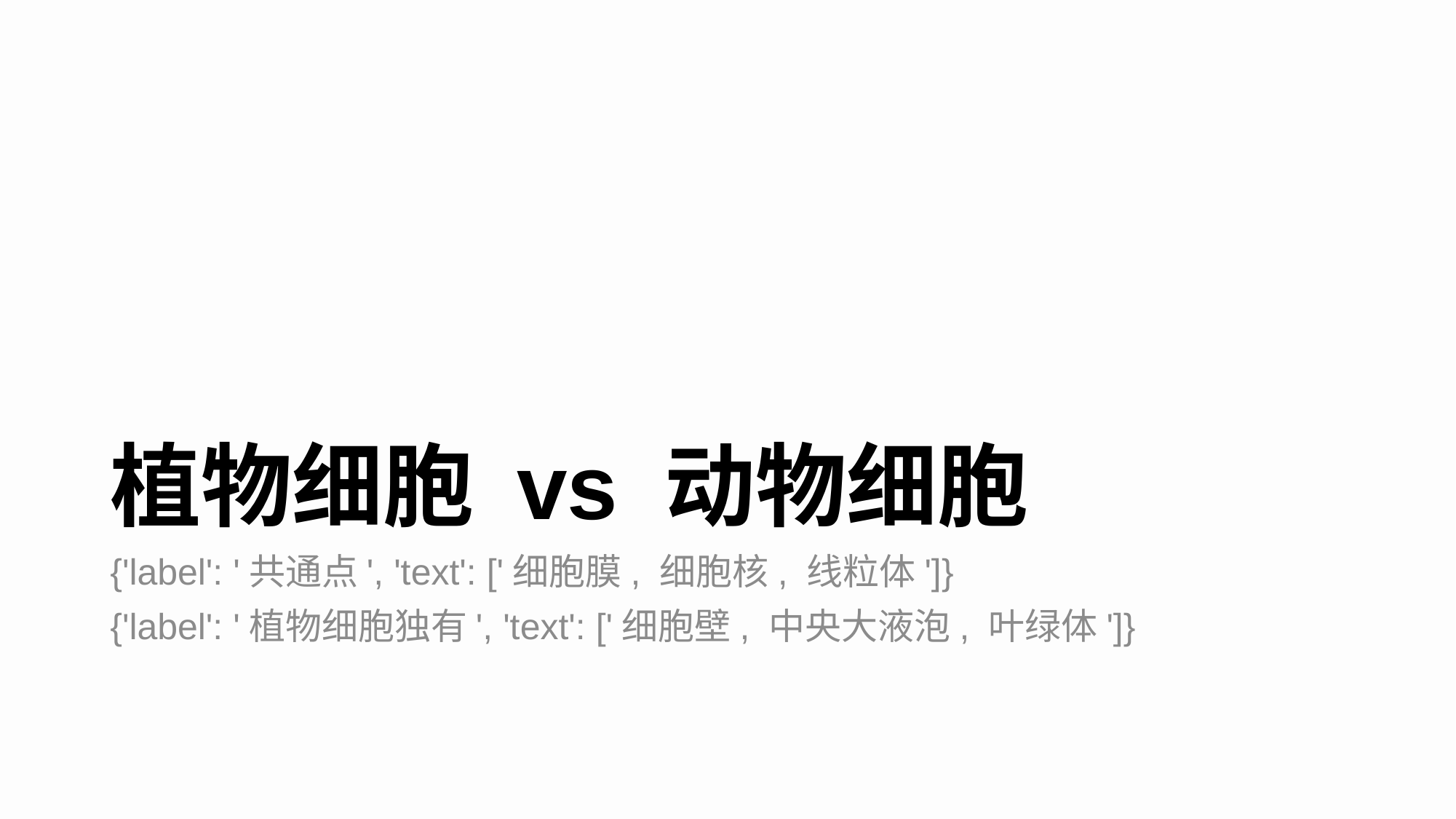

# 植物细胞 vs 动物细胞
{'label': '共通点', 'text': ['细胞膜, 细胞核, 线粒体']}
{'label': '植物细胞独有', 'text': ['细胞壁, 中央大液泡, 叶绿体']}